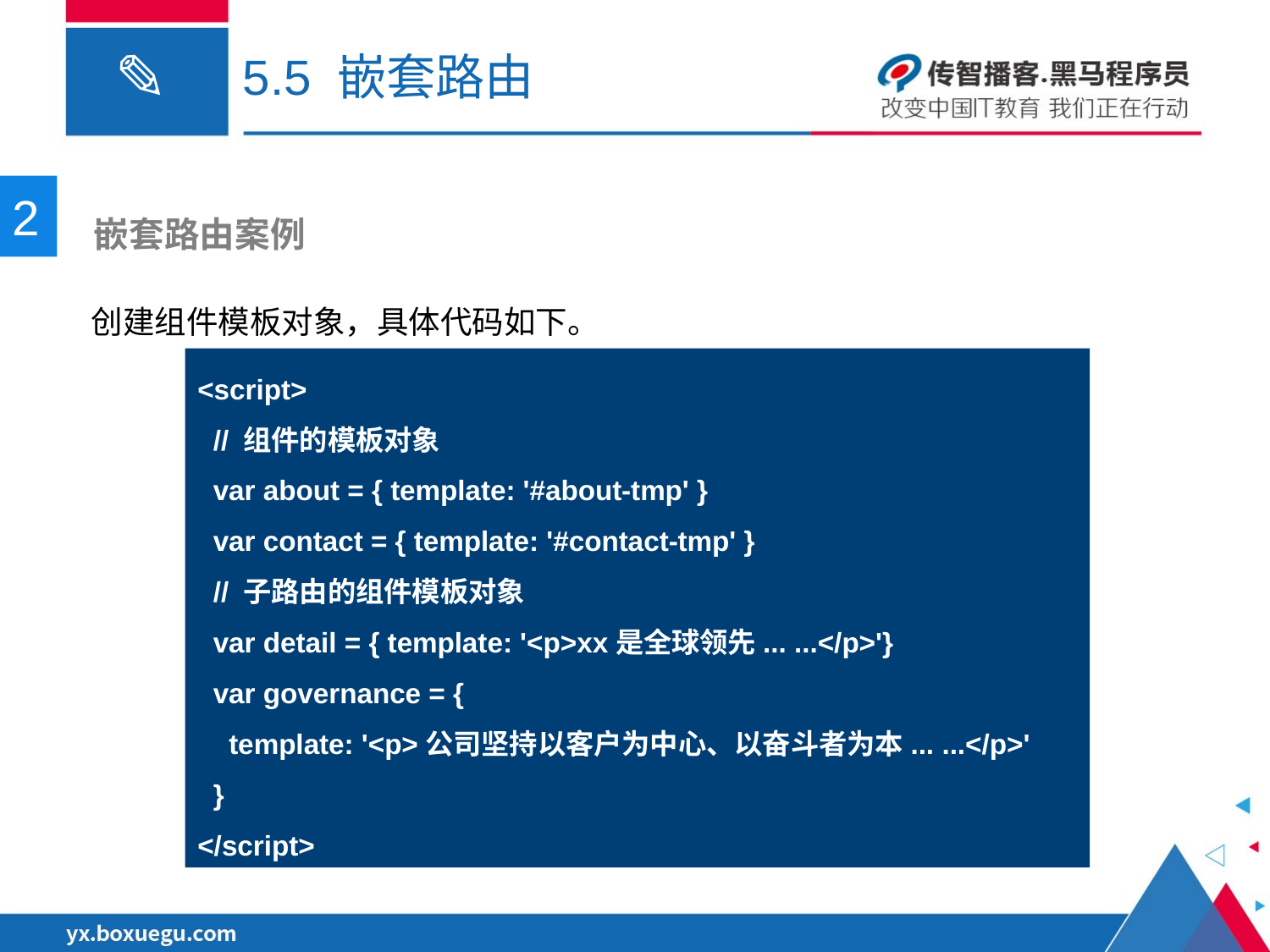

# 5.5 嵌套路由

2
  嵌套路由案例
创建组件模板对象，具体代码如下。
<script>
  // 组件的模板对象
  var about = { template: '#about-tmp' }
  var contact = { template: '#contact-tmp' }
  // 子路由的组件模板对象
  var detail = { template: '<p>xx是全球领先... ...</p>'}
  var governance = {
    template: '<p>公司坚持以客户为中心、以奋斗者为本... ...</p>'
  }
</script>